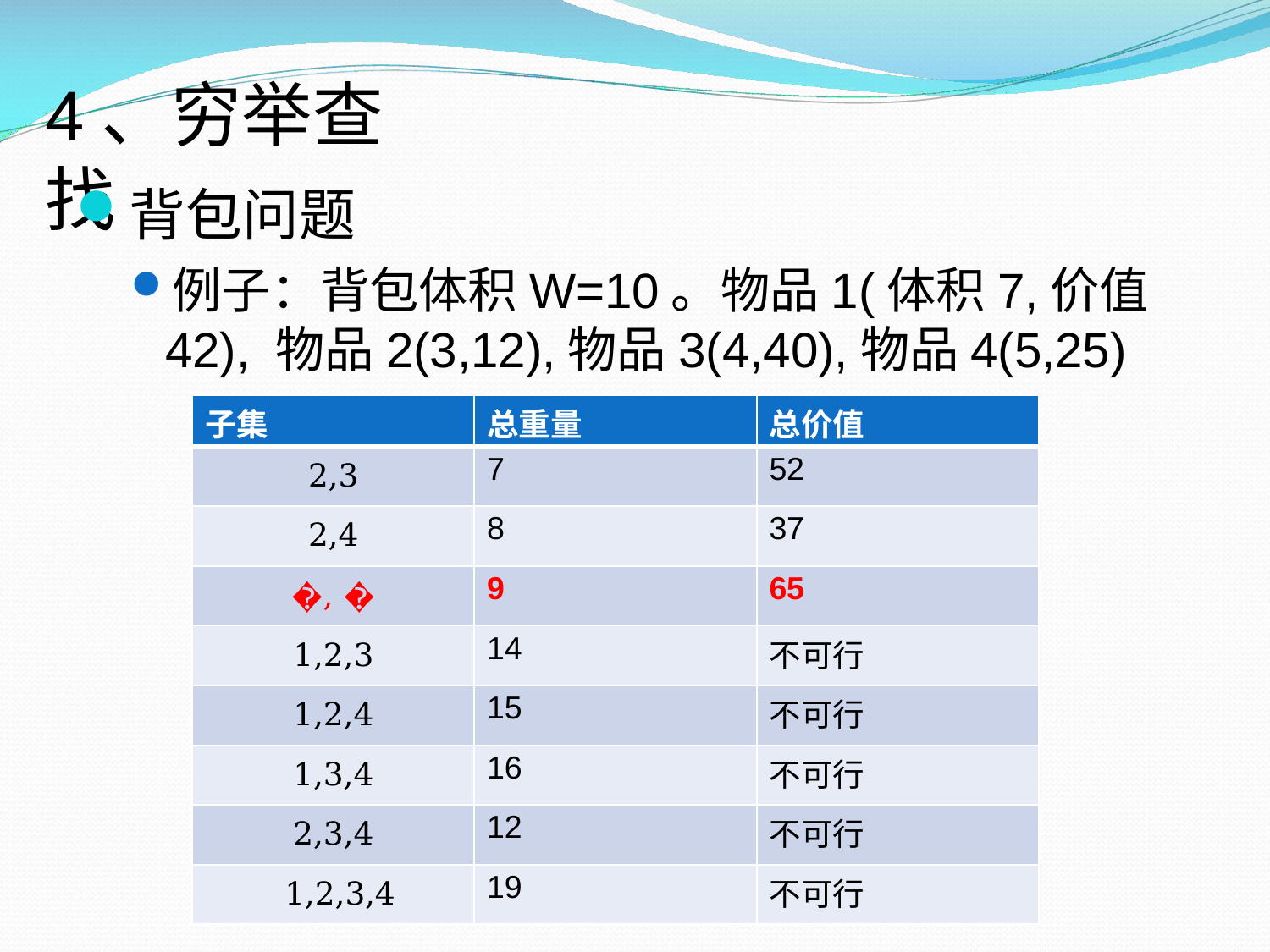

# 4、穷举查找
背包问题
例子：背包体积W=10。物品1(体积7,价值42), 物品2(3,12),物品3(4,40),物品4(5,25)
| 子集 | 总重量 | 总价值 |
| --- | --- | --- |
| 2,3 | 7 | 52 |
| 2,4 | 8 | 37 |
| �, � | 9 | 65 |
| 1,2,3 | 14 | 不可行 |
| 1,2,4 | 15 | 不可行 |
| 1,3,4 | 16 | 不可行 |
| 2,3,4 | 12 | 不可行 |
| 1,2,3,4 | 19 | 不可行 |